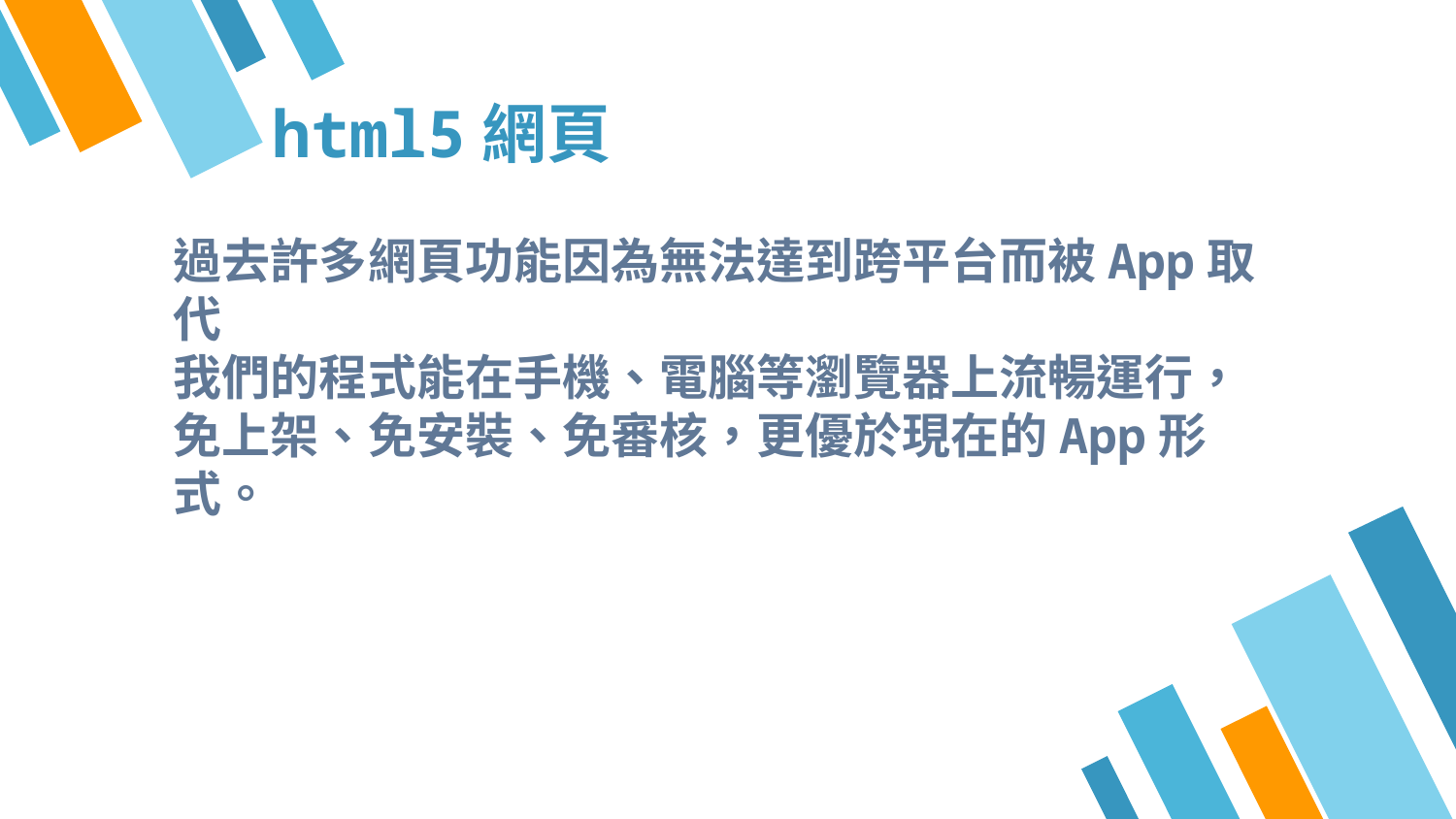

# html5網頁
過去許多網頁功能因為無法達到跨平台而被App取代
我們的程式能在手機、電腦等瀏覽器上流暢運行，免上架、免安裝、免審核，更優於現在的App形式。